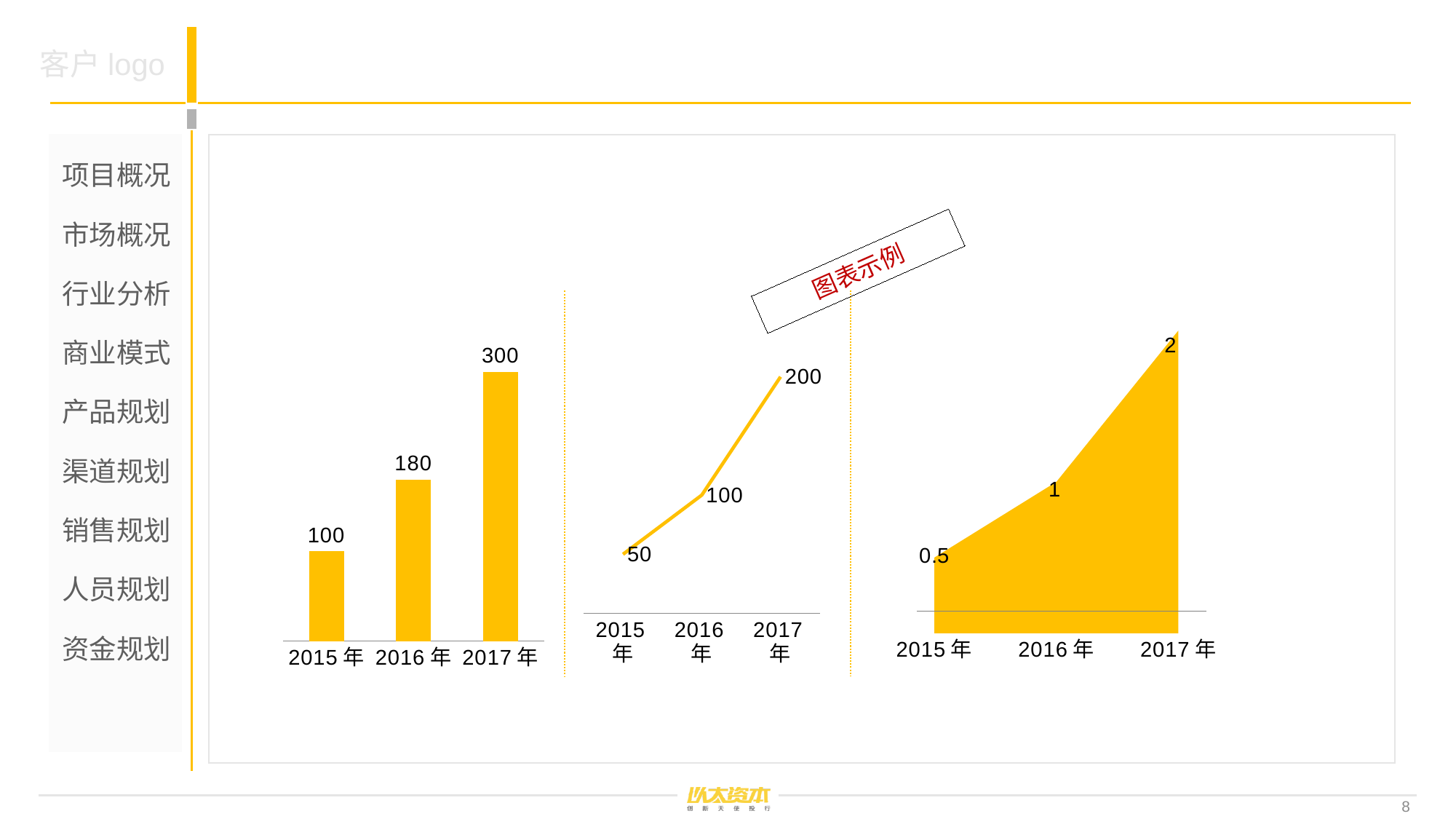

#
项目概况
市场概况
行业分析
商业模式
产品规划
渠道规划
销售规划
人员规划
资金规划

### Chart

| Category | 系列 1 |
|---|---|
| 2015年 | 0.5 |
| 2016年 | 1.0 |
| 2017年 | 2.0 |
图表示例

### Chart

| Category | 在线交易额 |
|---|---|
| 2015年 | 50.0 |
| 2016年 | 100.0 |
| 2017年 | 200.0 |

### Chart

| Category | 合计划 |
|---|---|
| 2015年 | 100.0 |
| 2016年 | 180.0 |
| 2017年 | 300.0 |
8